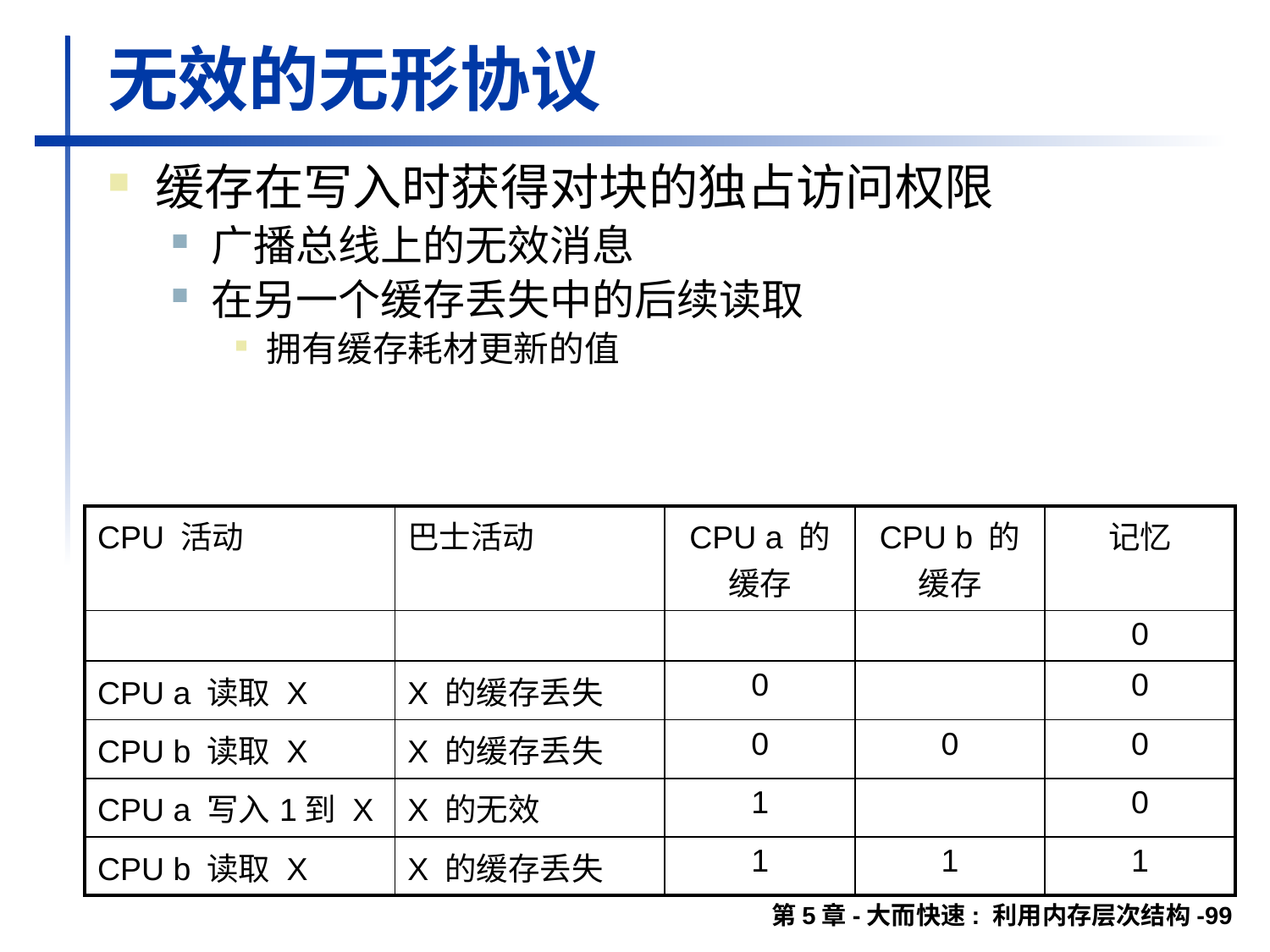

# 无效的无形协议
缓存在写入时获得对块的独占访问权限
广播总线上的无效消息
在另一个缓存丢失中的后续读取
拥有缓存耗材更新的值
| CPU 活动 | 巴士活动 | CPU a 的缓存 | CPU b 的缓存 | 记忆 |
| --- | --- | --- | --- | --- |
|  |  |  |  | 0 |
| CPU a 读取 X | X 的缓存丢失 | 0 |  | 0 |
| CPU b 读取 X | X 的缓存丢失 | 0 | 0 | 0 |
| CPU a 写入1到 X | X 的无效 | 1 |  | 0 |
| CPU b 读取 X | X 的缓存丢失 | 1 | 1 | 1 |
第5章-大而快速: 利用内存层次结构-99